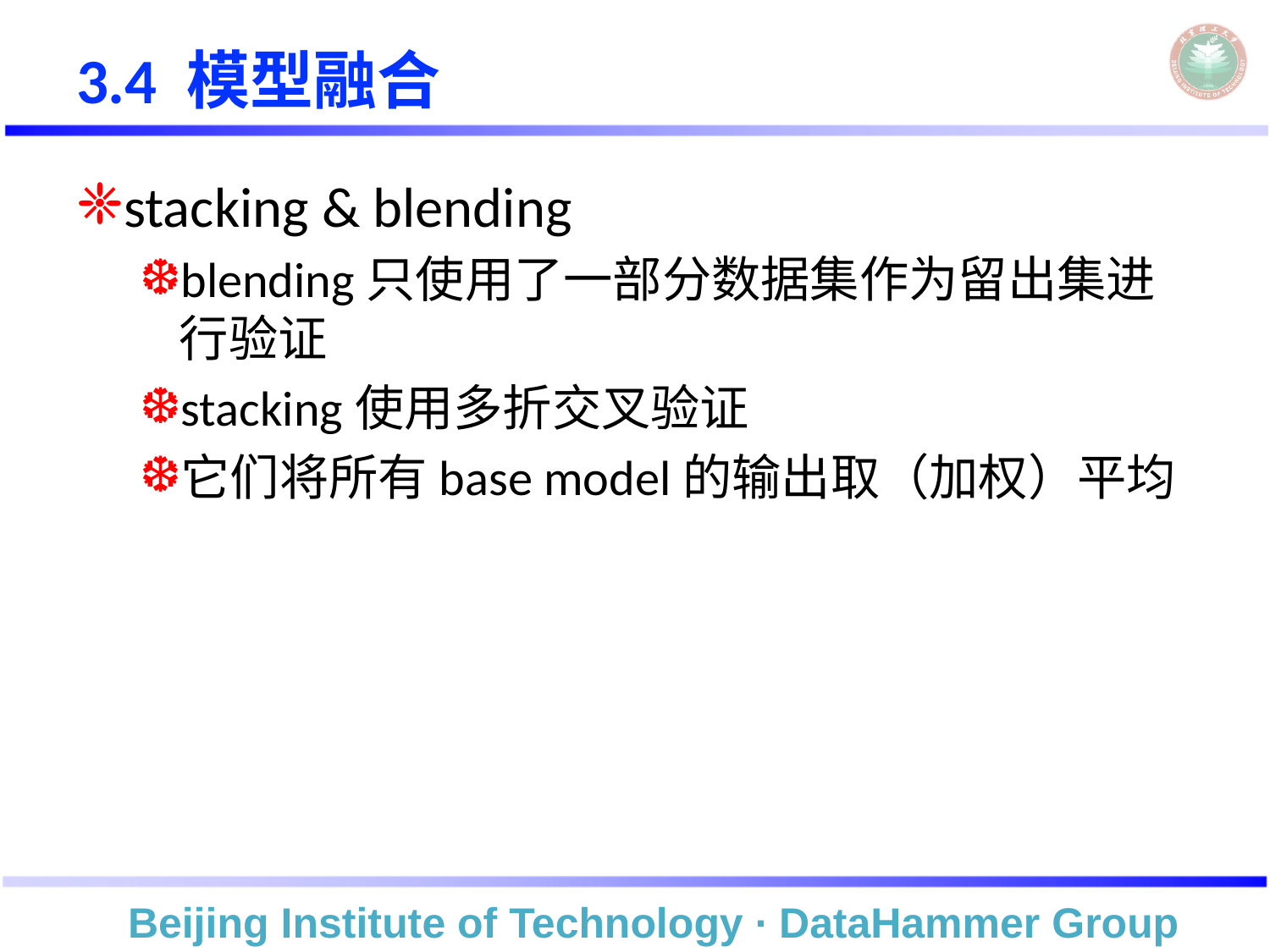

# 3.4 模型融合
stacking & blending
blending只使用了一部分数据集作为留出集进行验证
stacking使用多折交叉验证
它们将所有base model的输出取（加权）平均